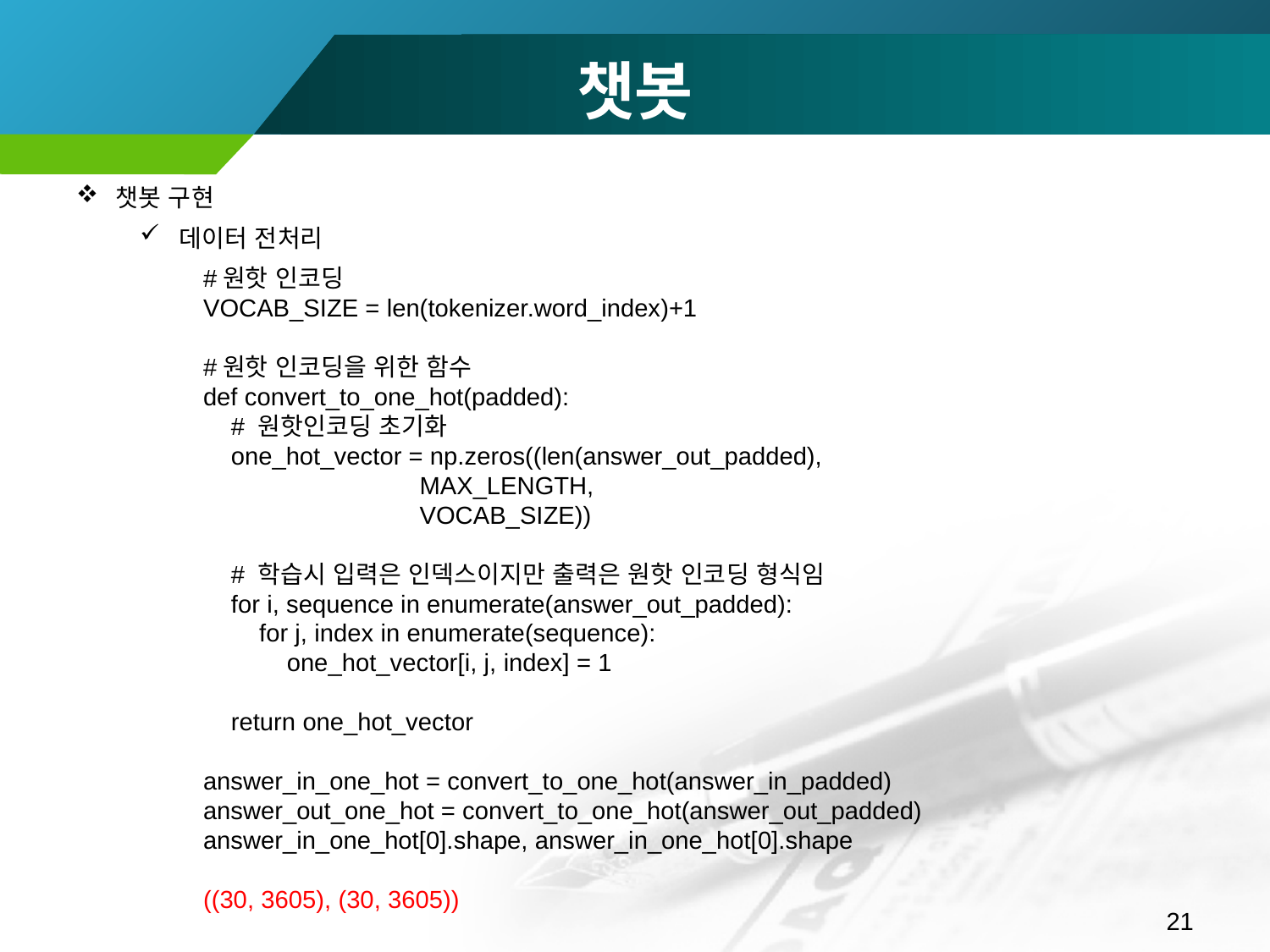

챗봇
챗봇 구현
데이터 전처리
#원핫 인코딩
VOCAB_SIZE = len(tokenizer.word_index)+1

#원핫 인코딩을 위한 함수
def convert_to_one_hot(padded):
    # 원핫인코딩 초기화
    one_hot_vector = np.zeros((len(answer_out_padded),
                               MAX_LENGTH,
                               VOCAB_SIZE))

    # 학습시 입력은 인덱스이지만 출력은 원핫 인코딩 형식임
    for i, sequence in enumerate(answer_out_padded):
        for j, index in enumerate(sequence):
            one_hot_vector[i, j, index] = 1

    return one_hot_vector

answer_in_one_hot = convert_to_one_hot(answer_in_padded)
answer_out_one_hot = convert_to_one_hot(answer_out_padded)
answer_in_one_hot[0].shape, answer_in_one_hot[0].shape

((30, 3605), (30, 3605))

21